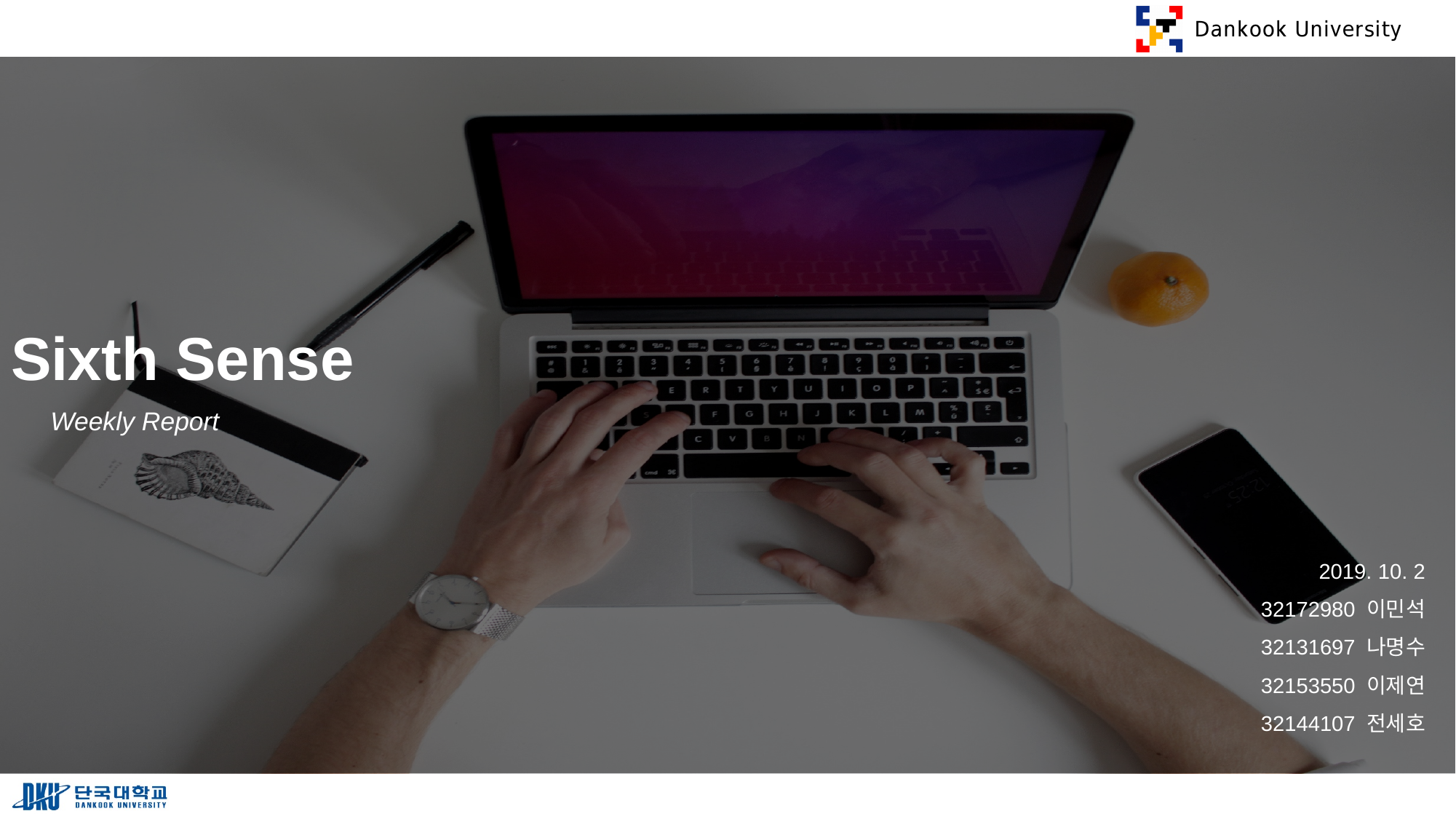

# Sixth Sense
Weekly Report
2019. 10. 2
32172980 이민석
32131697 나명수
32153550 이제연
32144107 전세호